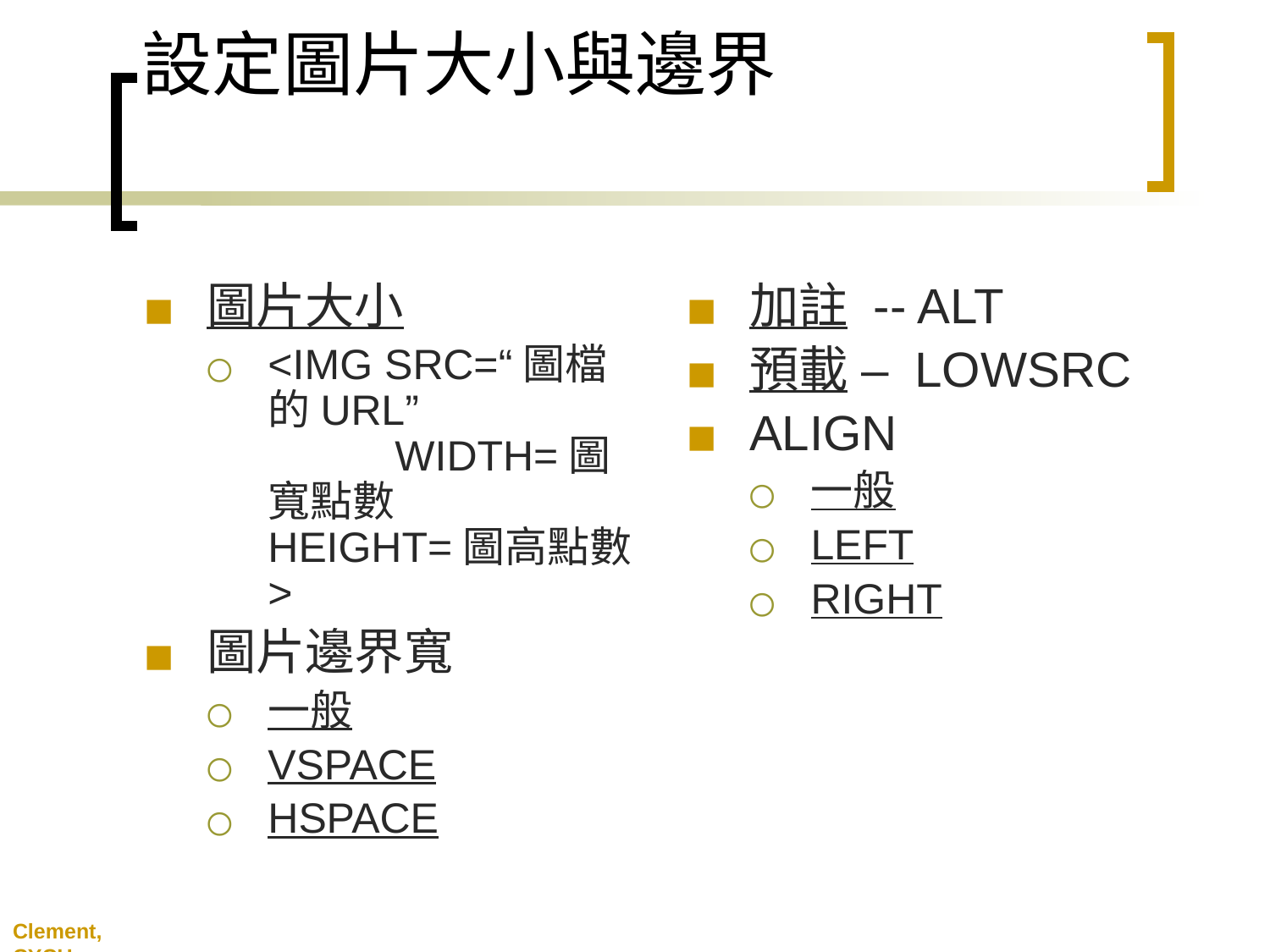

設定圖片大小與邊界
圖片大小
<IMG SRC=“圖檔的URL” 		WIDTH=圖寬點數	HEIGHT=圖高點數>
圖片邊界寬
一般
VSPACE
HSPACE
加註 -- ALT
預載 – LOWSRC
ALIGN
一般
LEFT
RIGHT